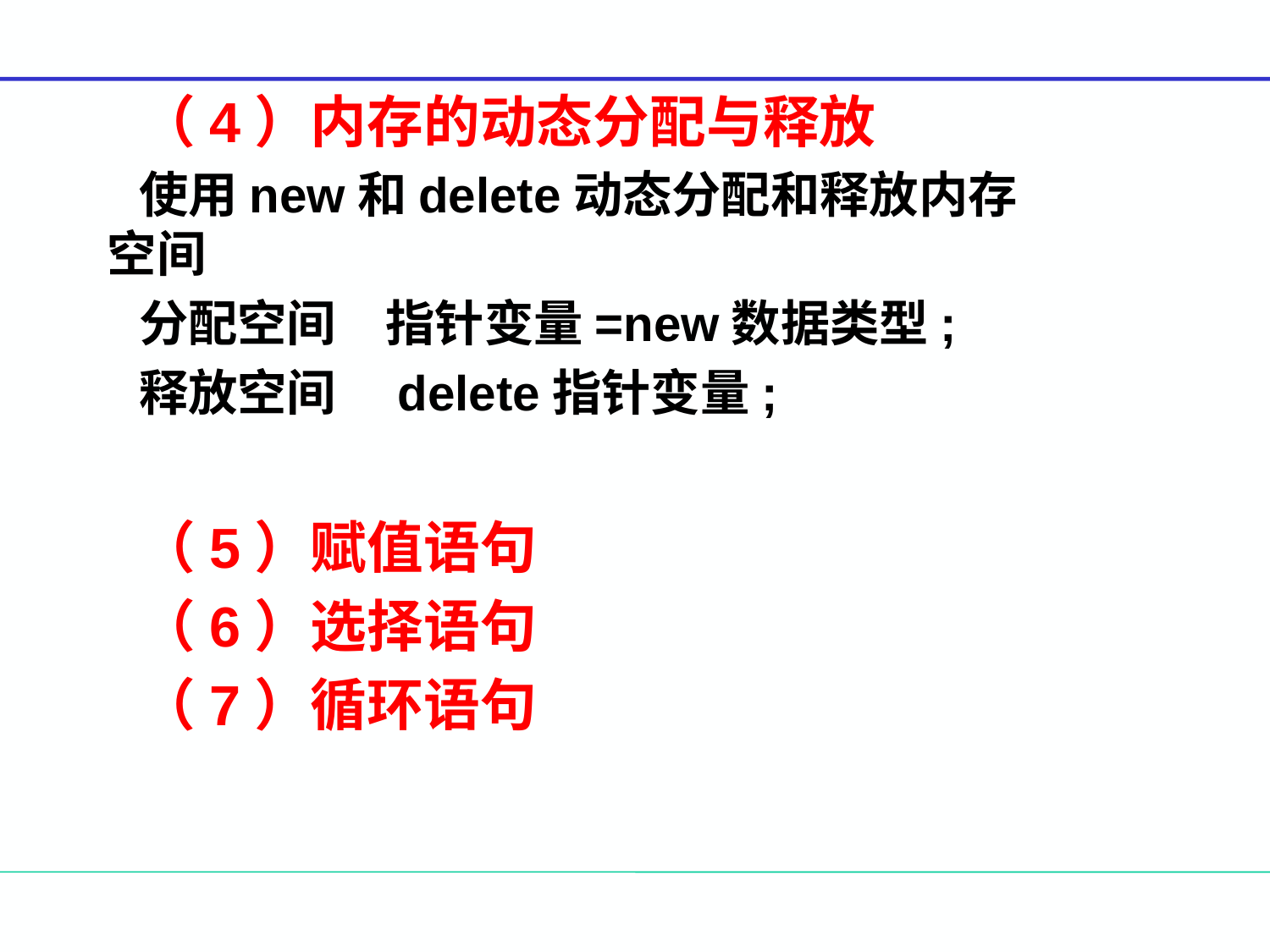

（4）内存的动态分配与释放
使用new和delete动态分配和释放内存空间
分配空间　指针变量=new数据类型;
释放空间　delete指针变量;
（5）赋值语句
（6）选择语句
（7）循环语句